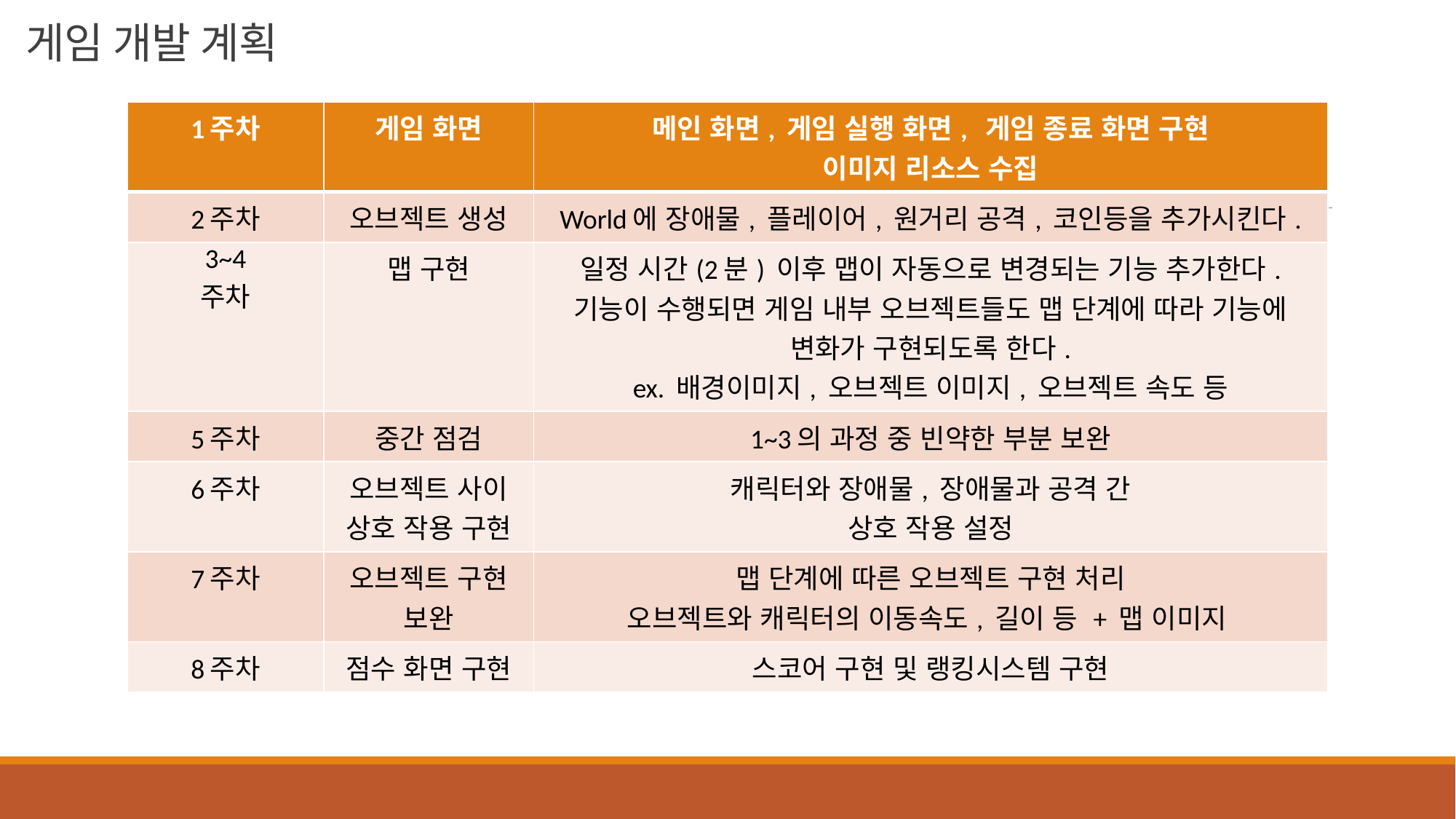

# 게임 개발 계획
| 1주차 | 게임 화면 | 메인 화면, 게임 실행 화면, 게임 종료 화면 구현 이미지 리소스 수집 |
| --- | --- | --- |
| 2주차 | 오브젝트 생성 | World에 장애물, 플레이어, 원거리 공격, 코인등을 추가시킨다. |
| 3~4 주차 | 맵 구현 | 일정 시간(2분) 이후 맵이 자동으로 변경되는 기능 추가한다. 기능이 수행되면 게임 내부 오브젝트들도 맵 단계에 따라 기능에 변화가 구현되도록 한다. ex. 배경이미지, 오브젝트 이미지, 오브젝트 속도 등 |
| 5주차 | 중간 점검 | 1~3의 과정 중 빈약한 부분 보완 |
| 6주차 | 오브젝트 사이 상호 작용 구현 | 캐릭터와 장애물, 장애물과 공격 간 상호 작용 설정 |
| 7주차 | 오브젝트 구현 보완 | 맵 단계에 따른 오브젝트 구현 처리 오브젝트와 캐릭터의 이동속도, 길이 등 + 맵 이미지 |
| 8주차 | 점수 화면 구현 | 스코어 구현 및 랭킹시스템 구현 |